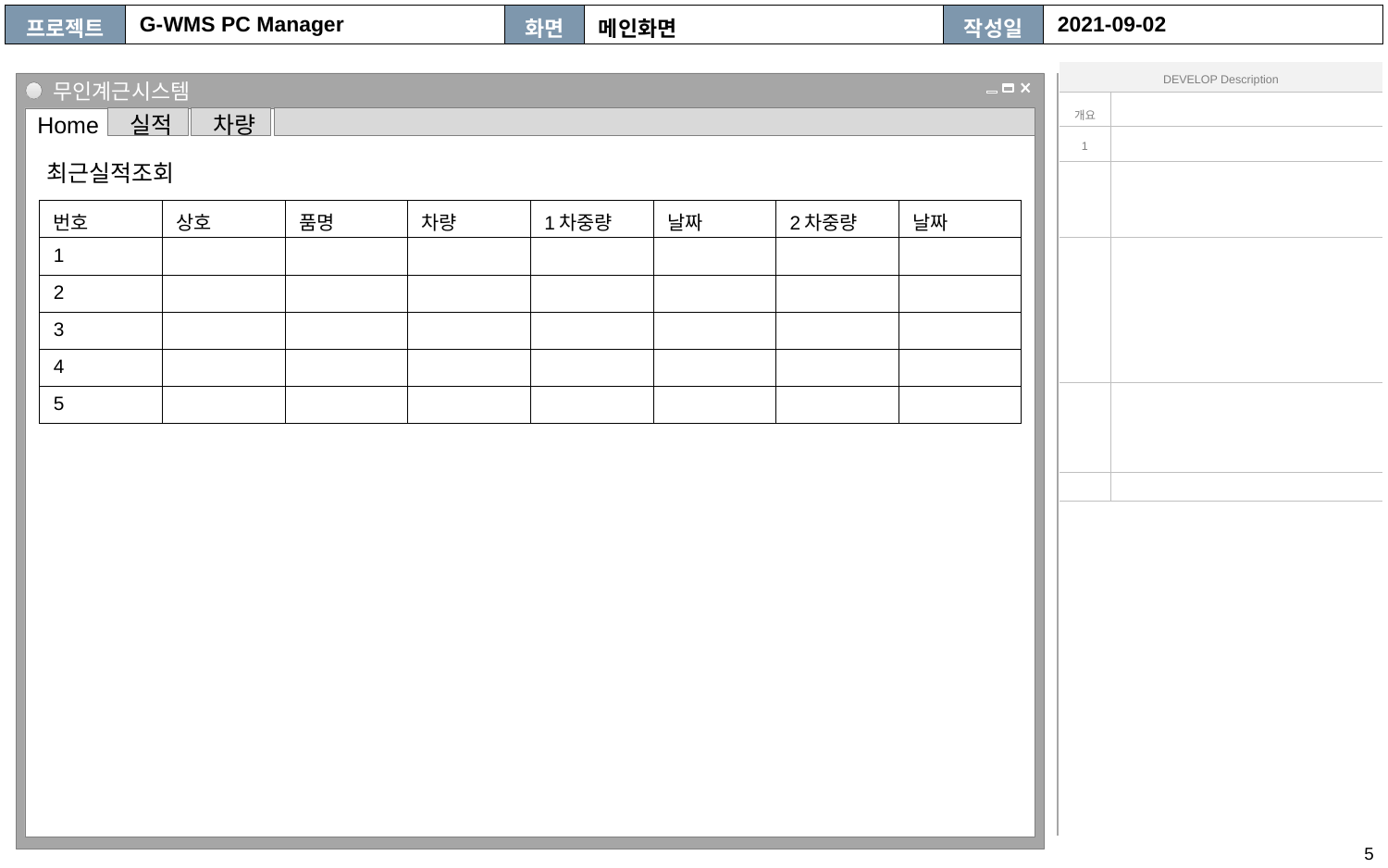

| 프로젝트 | G-WMS PC Manager | 화면 | 메인화면 | 작성일 | 2021-09-02 |
| --- | --- | --- | --- | --- | --- |
| DEVELOP Description |  |
| --- | --- |
| 개요 |  |
| 1 |  |
|  |  |
|  |  |
|  |  |
|  |  |

무인계근시스템

실적
차량
Home

최근실적조회
| 번호 | 상호 | 품명 | 차량 | 1차중량 | 날짜 | 2차중량 | 날짜 |
| --- | --- | --- | --- | --- | --- | --- | --- |
| 1 |  |  |  |  |  |  |  |
| 2 |  |  |  |  |  |  |  |
| 3 |  |  |  |  |  |  |  |
| 4 |  |  |  |  |  |  |  |
| 5 |  |  |  |  |  |  |  |